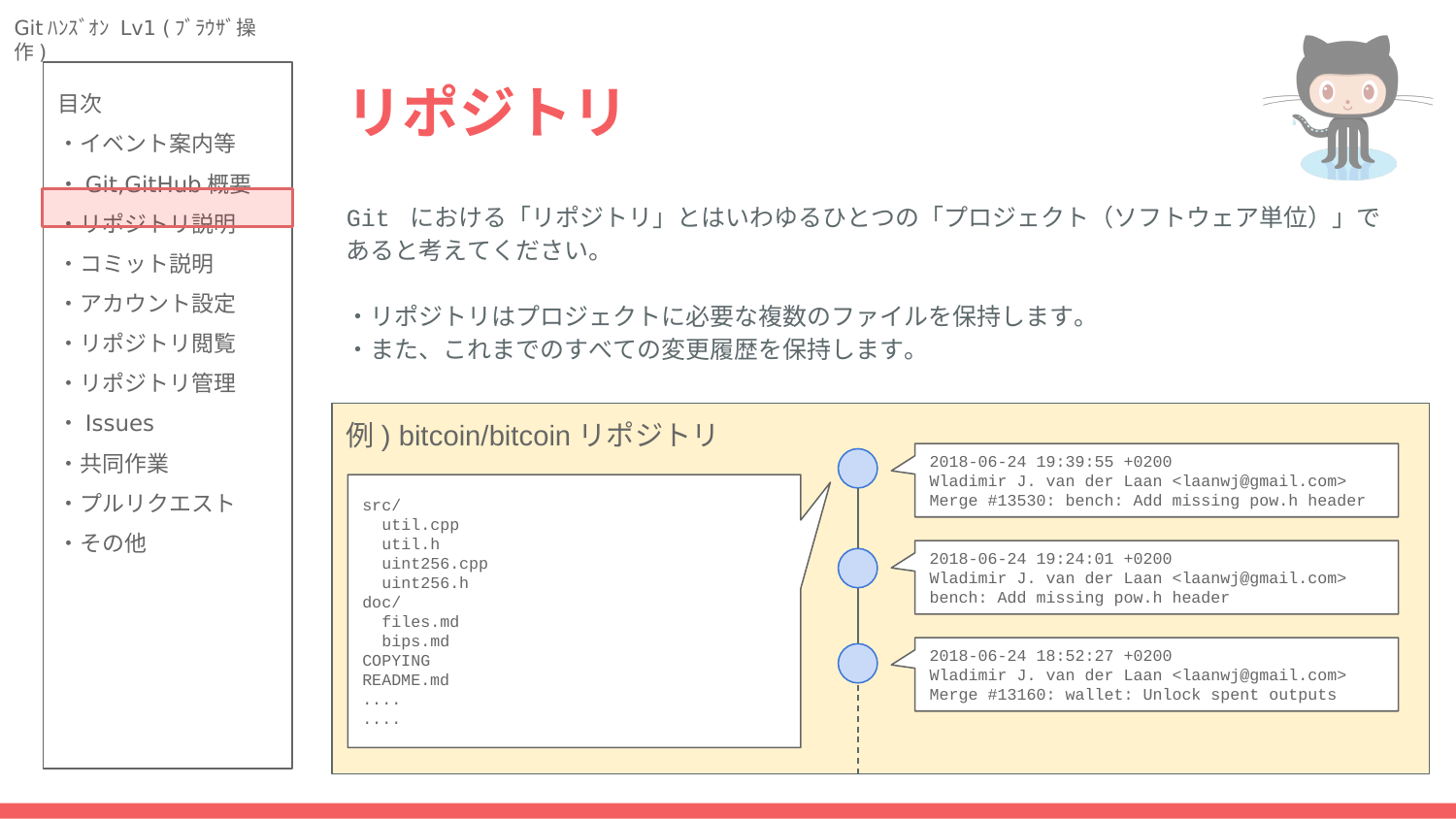

# リポジトリ
Git における「リポジトリ」とはいわゆるひとつの「プロジェクト（ソフトウェア単位）」であると考えてください。
・リポジトリはプロジェクトに必要な複数のファイルを保持します。
・また、これまでのすべての変更履歴を保持します。

例) bitcoin/bitcoinリポジトリ
2018-06-24 19:39:55 +0200
Wladimir J. van der Laan <laanwj@gmail.com>
Merge #13530: bench: Add missing pow.h header

src/
  util.cpp
  util.h
  uint256.cpp
  uint256.h
doc/
  files.md
  bips.md
COPYING
README.md
....
....
2018-06-24 19:24:01 +0200
Wladimir J. van der Laan <laanwj@gmail.com>
bench: Add missing pow.h header

2018-06-24 18:52:27 +0200
Wladimir J. van der Laan <laanwj@gmail.com>
Merge #13160: wallet: Unlock spent outputs